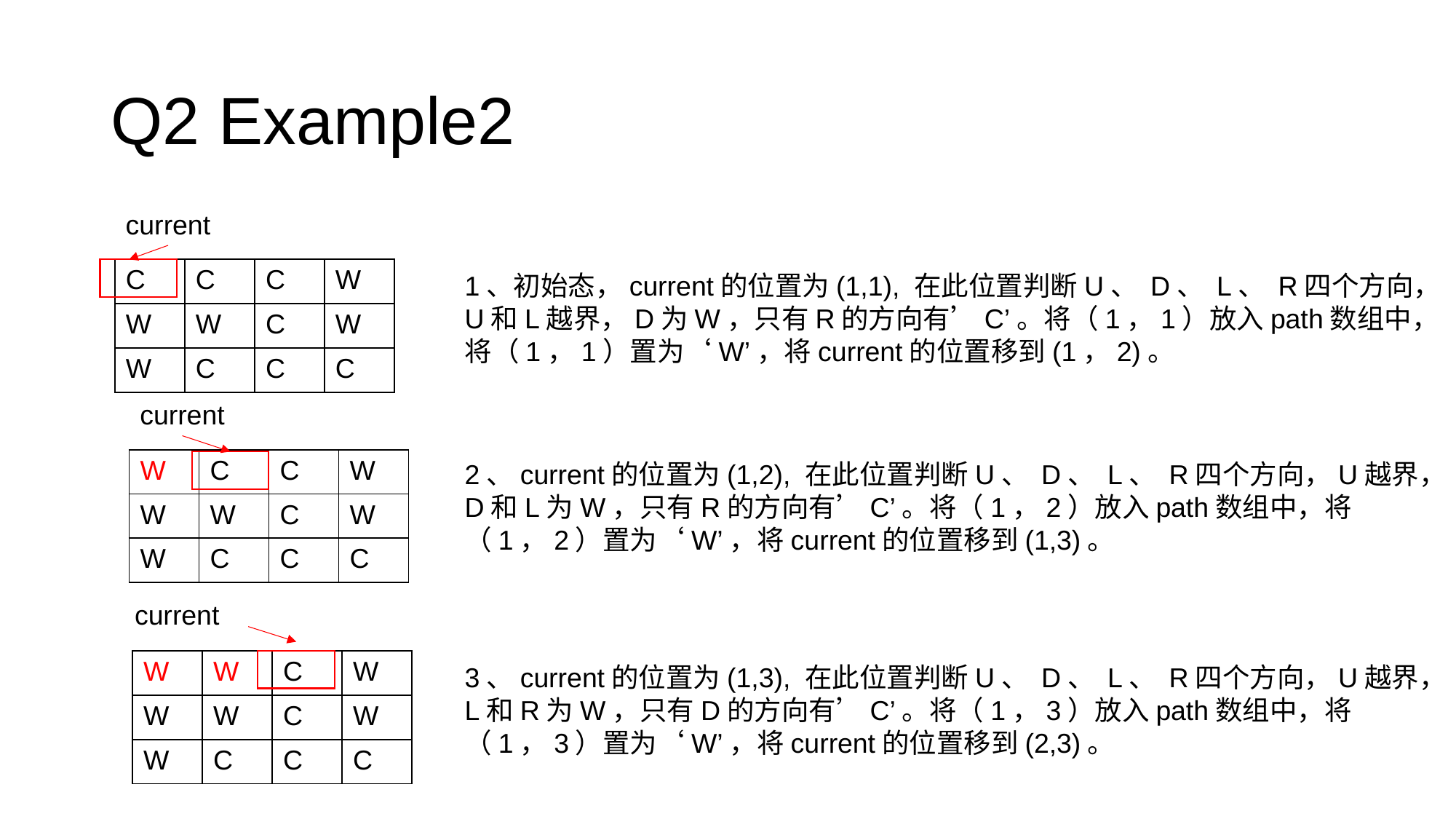

# Q2 Example2
current

| C | C | C | W |
| --- | --- | --- | --- |
| W | W | C | W |
| W | C | C | C |
1、初始态，current的位置为(1,1), 在此位置判断U、 D、 L、 R四个方向，U和L越界，D为W，只有R的方向有’C’。将（1，1）放入path数组中，将（1，1）置为‘W’，将current的位置移到(1，2)。

current
| W | C | C | W |
| --- | --- | --- | --- |
| W | W | C | W |
| W | C | C | C |

2、current的位置为(1,2), 在此位置判断U、 D、 L、 R四个方向，U越界，D和L为W，只有R的方向有’C’。将（1，2）放入path数组中，将（1，2）置为‘W’，将current的位置移到(1,3)。

current
| W | W | C | W |
| --- | --- | --- | --- |
| W | W | C | W |
| W | C | C | C |

3、current的位置为(1,3), 在此位置判断U、 D、 L、 R四个方向，U越界，L和R为W，只有D的方向有’C’。将（1，3）放入path数组中，将（1，3）置为‘W’，将current的位置移到(2,3)。